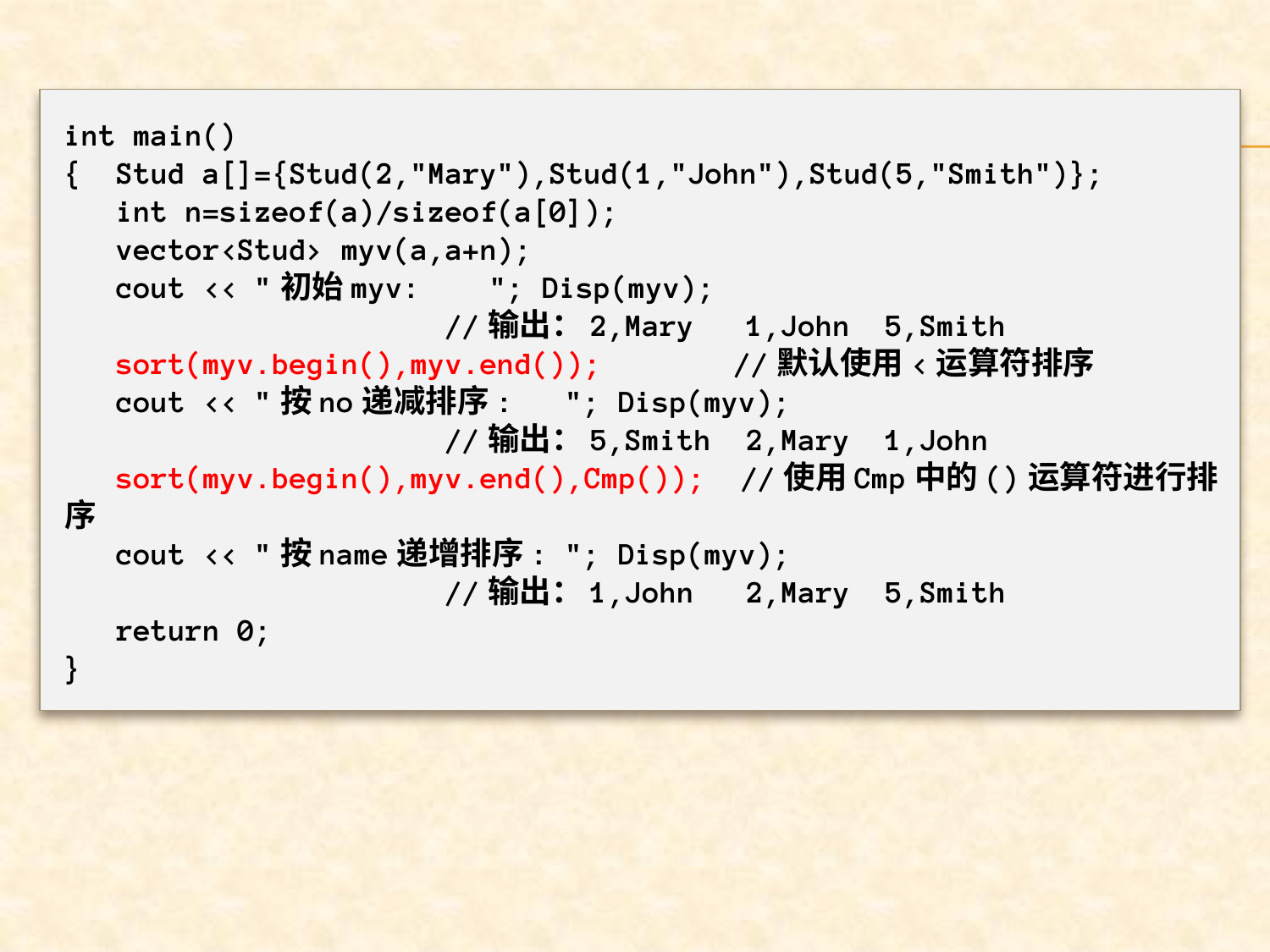

int main()
{  Stud a[]={Stud(2,"Mary"),Stud(1,"John"),Stud(5,"Smith")};
   int n=sizeof(a)/sizeof(a[0]);
   vector<Stud> myv(a,a+n);
   cout << "初始myv:    "; Disp(myv);
			//输出：2,Mary   1,John  5,Smith
   sort(myv.begin(),myv.end());	  //默认使用<运算符排序
   cout << "按no递减排序:   "; Disp(myv);
			//输出：5,Smith  2,Mary  1,John
   sort(myv.begin(),myv.end(),Cmp());  //使用Cmp中的()运算符进行排序
   cout << "按name递增排序: "; Disp(myv);
			//输出：1,John   2,Mary  5,Smith
   return 0;
}